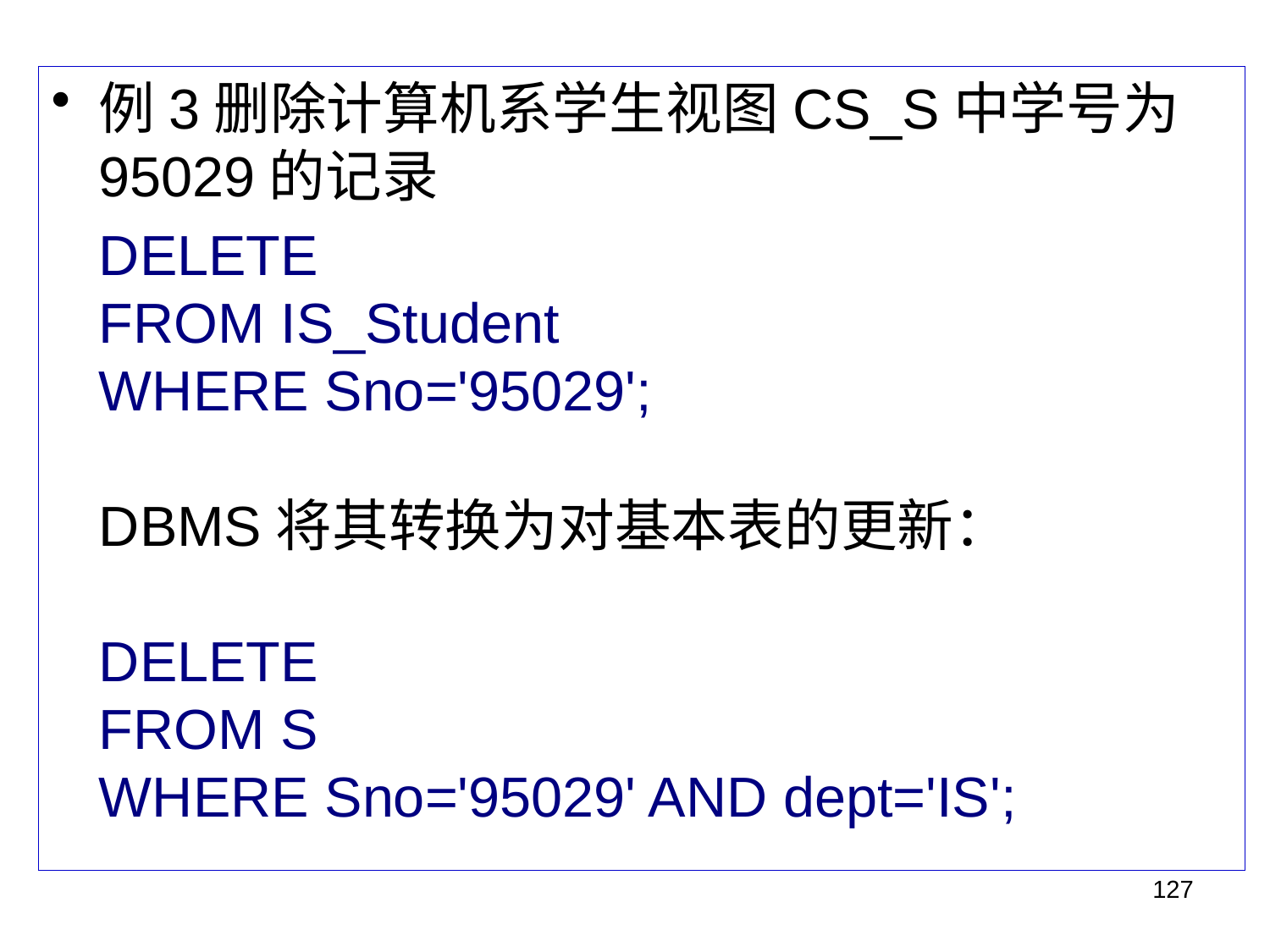

例3删除计算机系学生视图CS_S中学号为95029的记录
	DELETE
FROM IS_Student
WHERE Sno='95029';
DBMS将其转换为对基本表的更新：
DELETE
FROM S
WHERE Sno='95029' AND dept='IS';
127